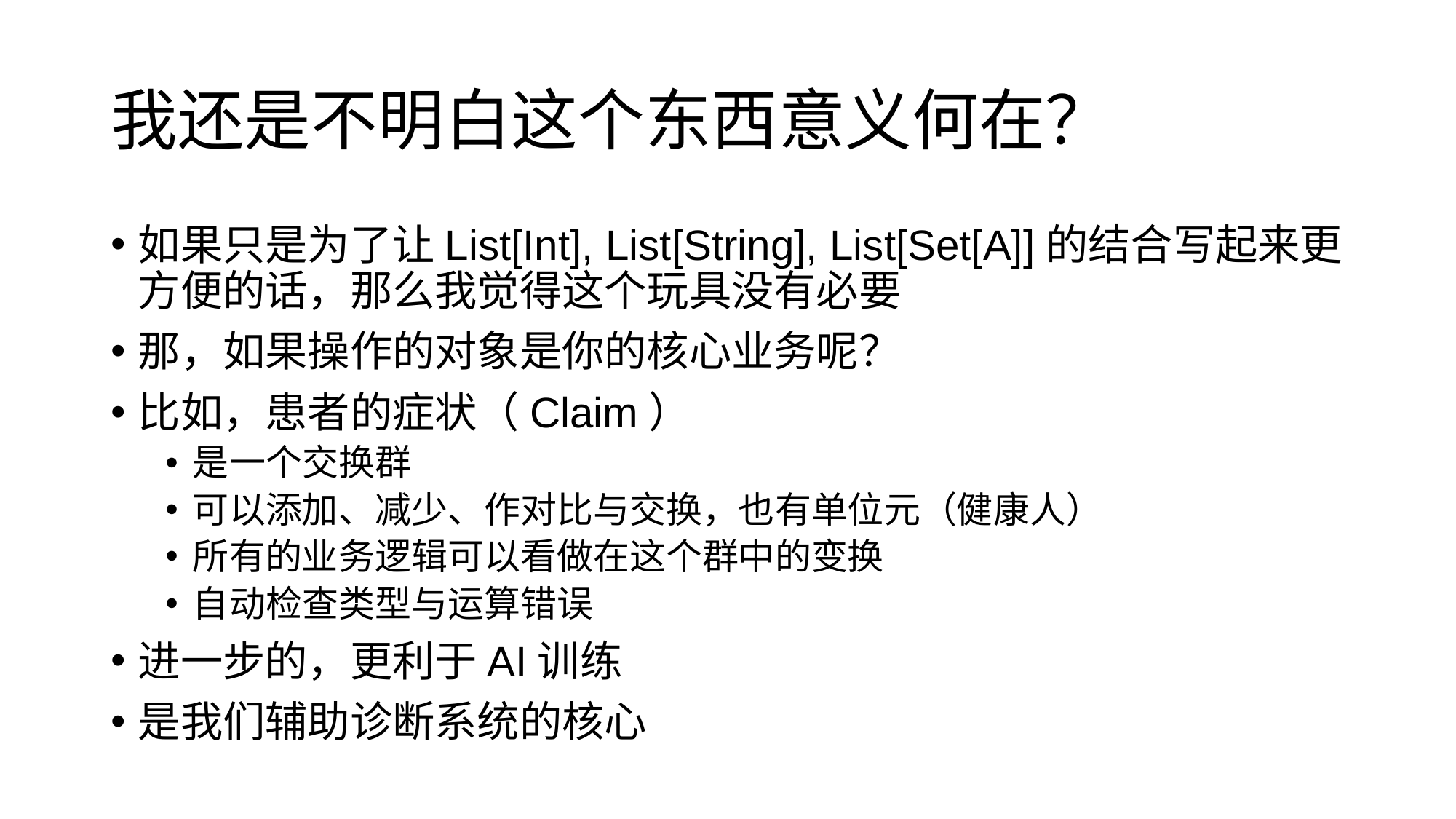

# 我还是不明白这个东西意义何在？
如果只是为了让List[Int], List[String], List[Set[A]]的结合写起来更方便的话，那么我觉得这个玩具没有必要
那，如果操作的对象是你的核心业务呢？
比如，患者的症状（Claim）
是一个交换群
可以添加、减少、作对比与交换，也有单位元（健康人）
所有的业务逻辑可以看做在这个群中的变换
自动检查类型与运算错误
进一步的，更利于AI训练
是我们辅助诊断系统的核心